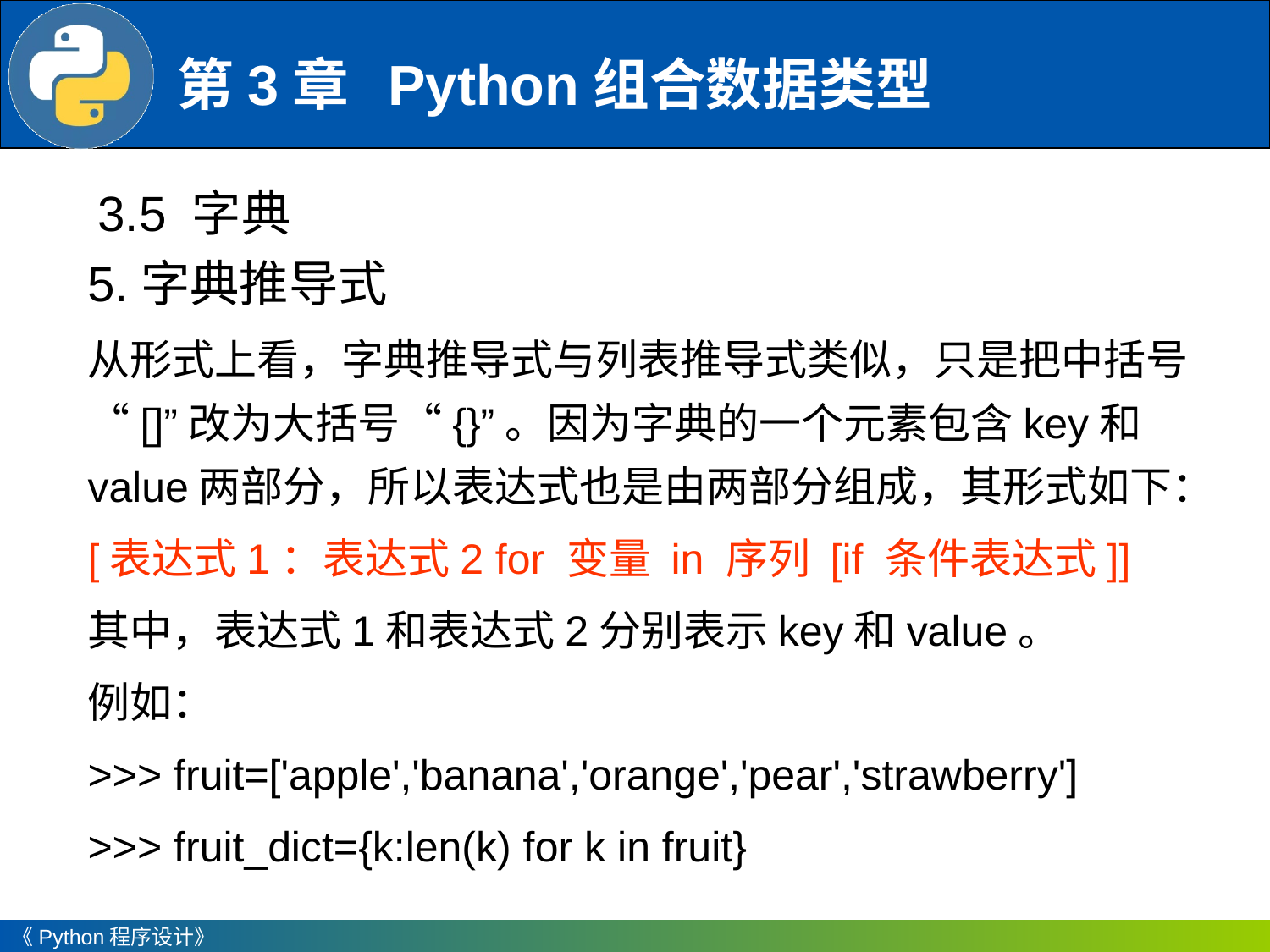

3.5 字典
5.字典推导式
从形式上看，字典推导式与列表推导式类似，只是把中括号“[]”改为大括号“{}”。因为字典的一个元素包含key和value两部分，所以表达式也是由两部分组成，其形式如下：
[表达式1：表达式2 for 变量 in 序列 [if 条件表达式]]
其中，表达式1和表达式2分别表示key和value。
例如：
>>> fruit=['apple','banana','orange','pear','strawberry']
>>> fruit_dict={k:len(k) for k in fruit}